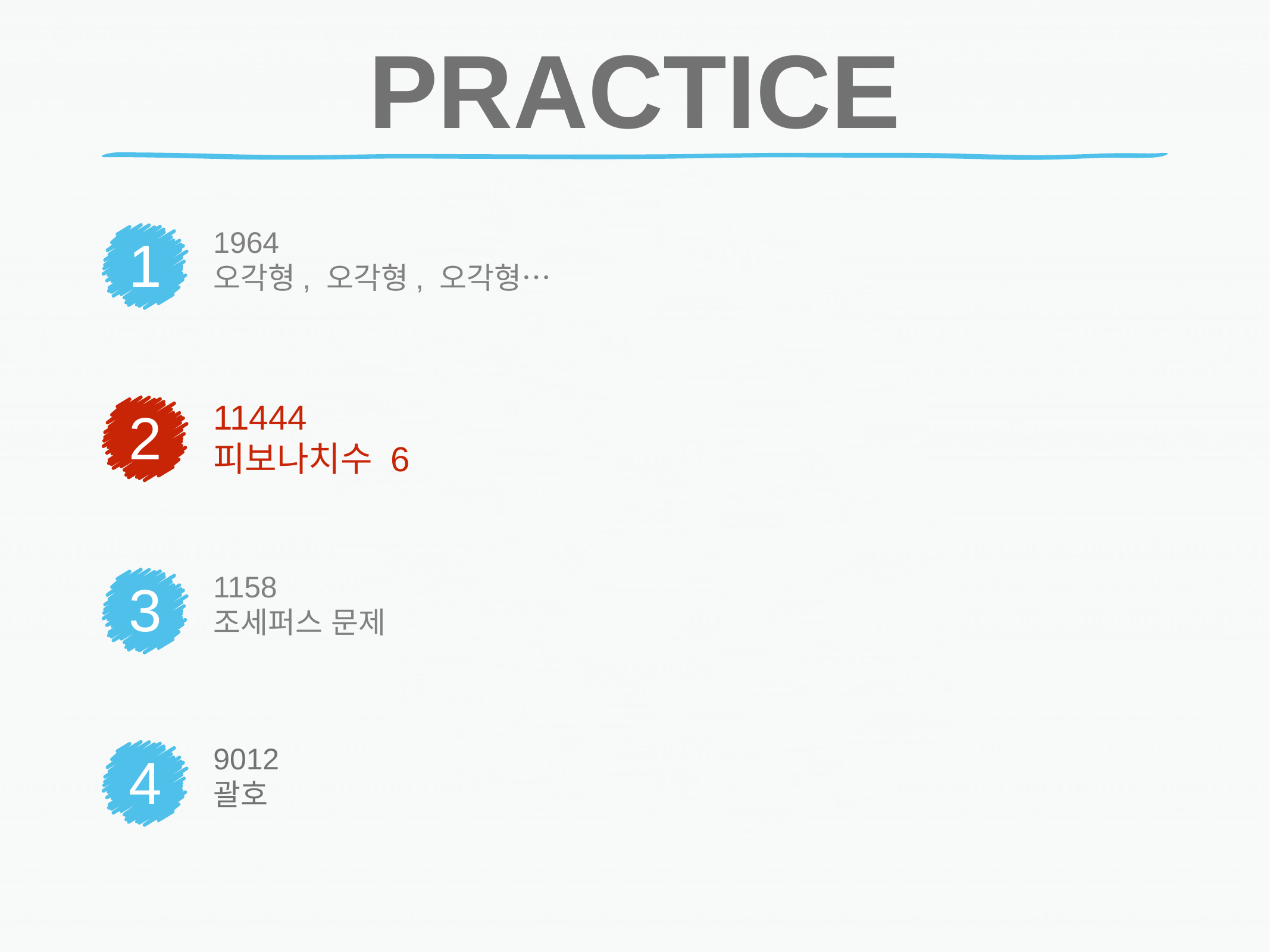

# PRACTICE
1

1964
오각형, 오각형, 오각형…
2

11444
피보나치수 6
3

1158
조세퍼스 문제
4

9012
괄호